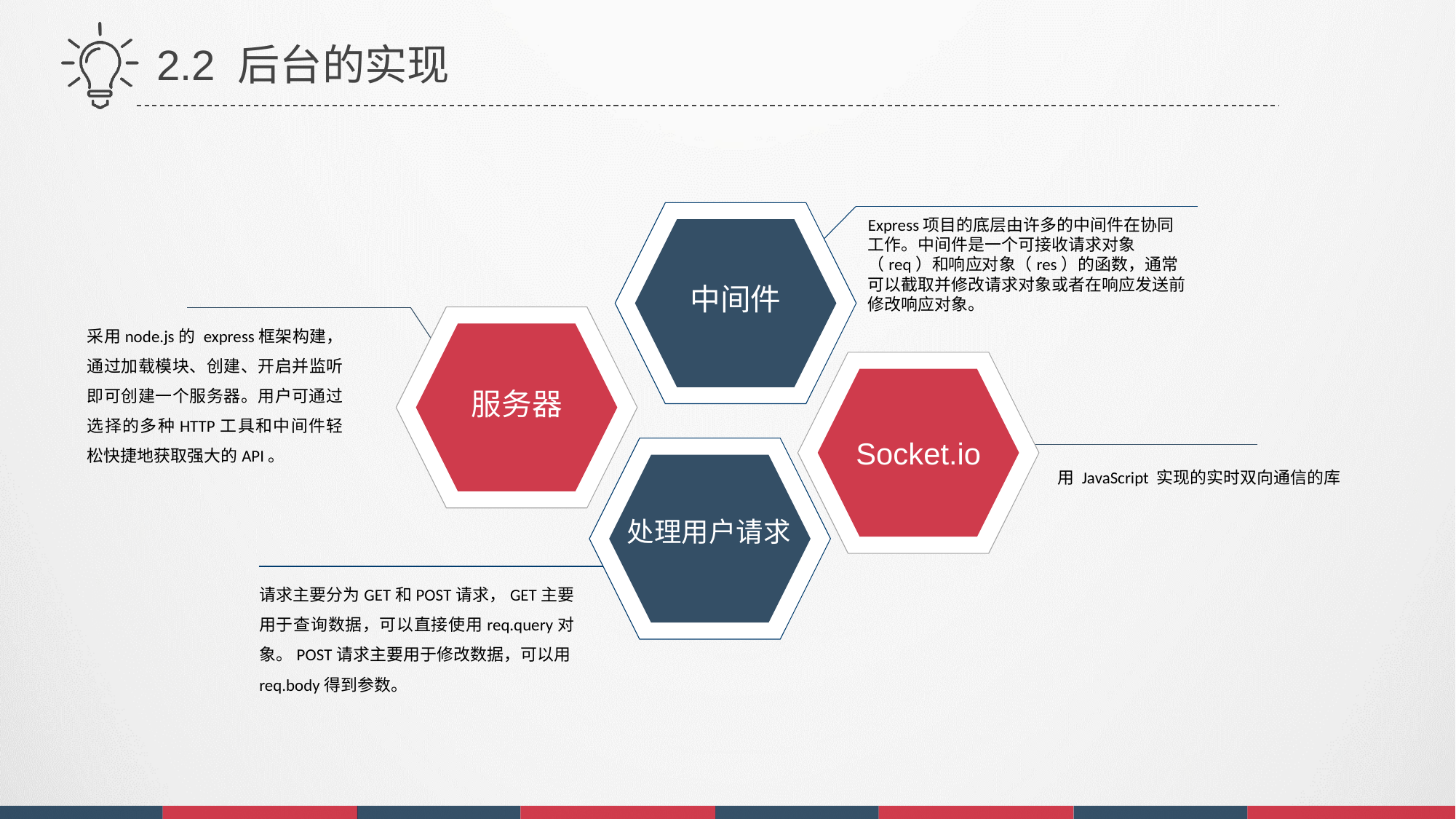

2.2 后台的实现

中间件
Express项目的底层由许多的中间件在协同工作。中间件是一个可接收请求对象（req）和响应对象（res）的函数，通常可以截取并修改请求对象或者在响应发送前修改响应对象。

服务器
采用node.js的 express框架构建，通过加载模块、创建、开启并监听即可创建一个服务器。用户可通过选择的多种HTTP工具和中间件轻松快捷地获取强大的API。

Socket.io

处理用户请求
用 JavaScript 实现的实时双向通信的库
请求主要分为GET和POST请求，GET主要用于查询数据，可以直接使用req.query对象。POST请求主要用于修改数据，可以用req.body得到参数。